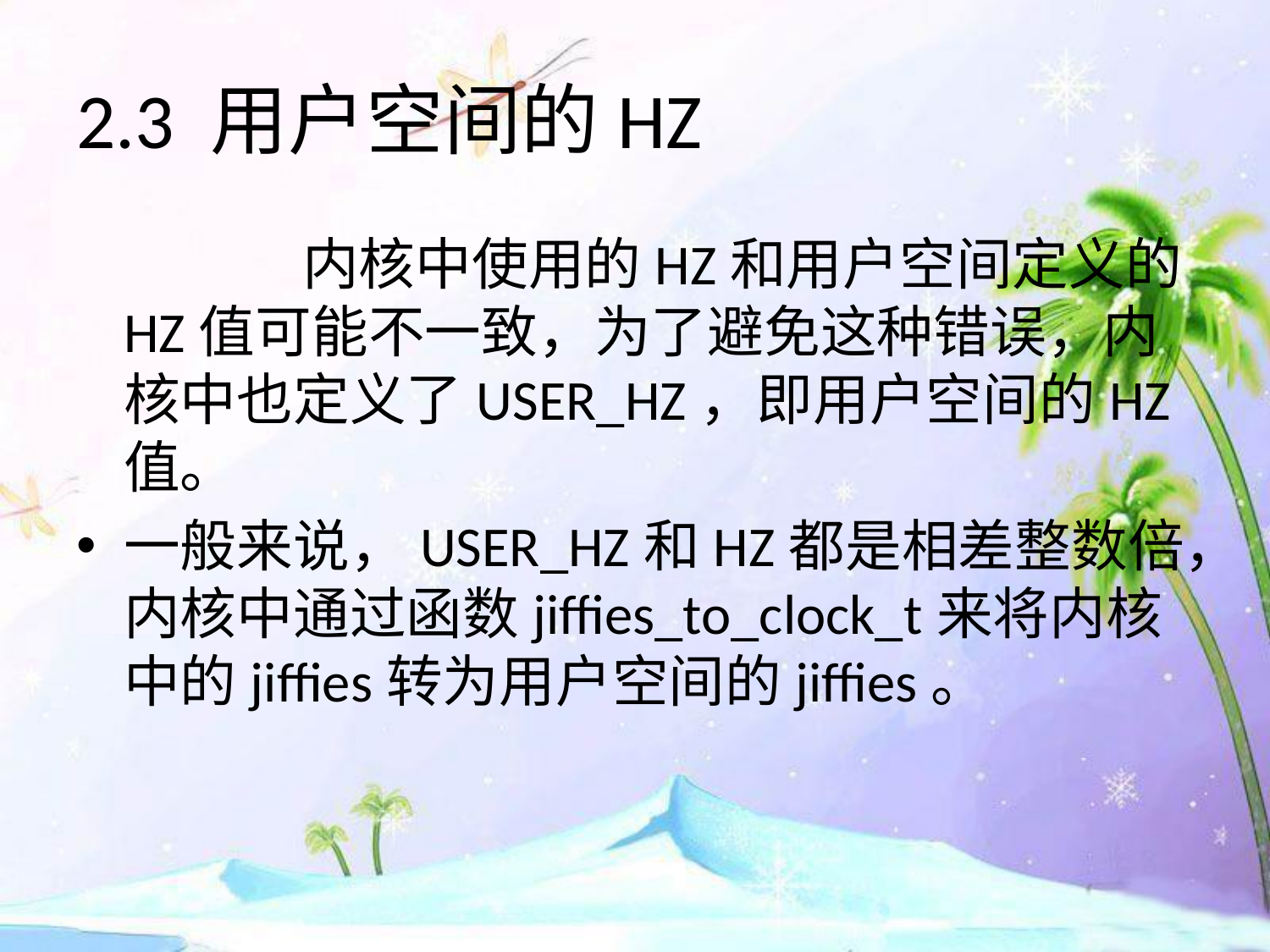

# 2.3 用户空间的HZ
		   内核中使用的HZ和用户空间定义的HZ值可能不一致，为了避免这种错误，内核中也定义了USER_HZ，即用户空间的HZ值。
一般来说，USER_HZ和HZ都是相差整数倍，内核中通过函数jiffies_to_clock_t来将内核中的jiffies转为用户空间的jiffies。